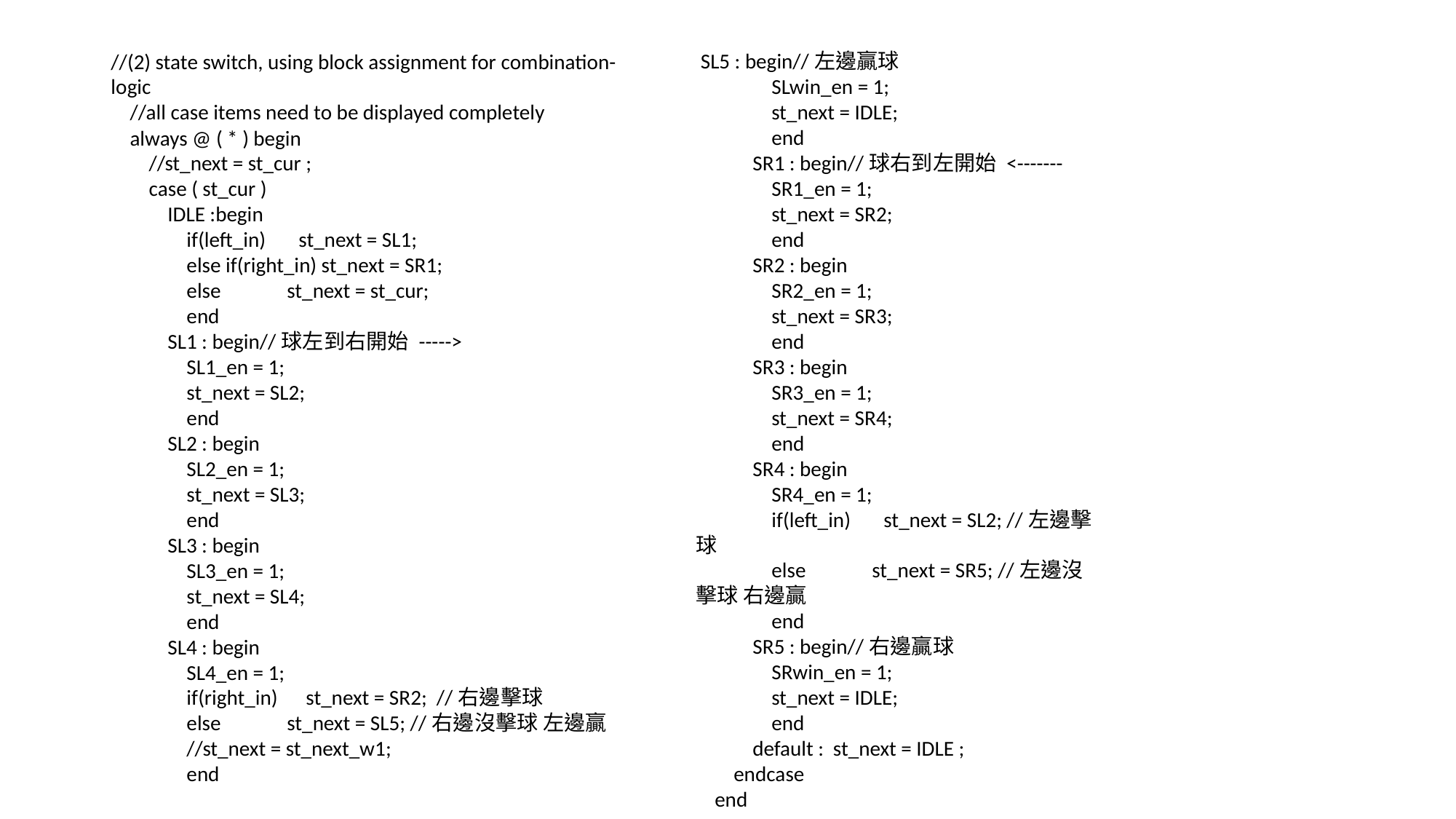

//(2) state switch, using block assignment for combination-logic
    //all case items need to be displayed completely
    always @ ( * ) begin
        //st_next = st_cur ;
        case ( st_cur )
            IDLE :begin
                if(left_in)       st_next = SL1;
                else if(right_in) st_next = SR1;
                else              st_next = st_cur;
                end
            SL1 : begin//球左到右開始 ----->
                SL1_en = 1;
                st_next = SL2;
                end
            SL2 : begin
                SL2_en = 1;
                st_next = SL3;
                end
            SL3 : begin
                SL3_en = 1;
                st_next = SL4;
                end
            SL4 : begin
                SL4_en = 1;
                if(right_in)      st_next = SR2;  //右邊擊球
                else              st_next = SL5; //右邊沒擊球 左邊贏
                //st_next = st_next_w1;
                end
 SL5 : begin//左邊贏球
                SLwin_en = 1;
                st_next = IDLE;
                end
            SR1 : begin//球右到左開始 <-------
                SR1_en = 1;
                st_next = SR2;
                end
            SR2 : begin
                SR2_en = 1;
                st_next = SR3;
                end
            SR3 : begin
                SR3_en = 1;
                st_next = SR4;
                end
            SR4 : begin
                SR4_en = 1;
                if(left_in)       st_next = SL2; //左邊擊球
                else              st_next = SR5; //左邊沒擊球 右邊贏
                end
            SR5 : begin//右邊贏球
                SRwin_en = 1;
                st_next = IDLE;
                end
            default :  st_next = IDLE ;
        endcase
    end